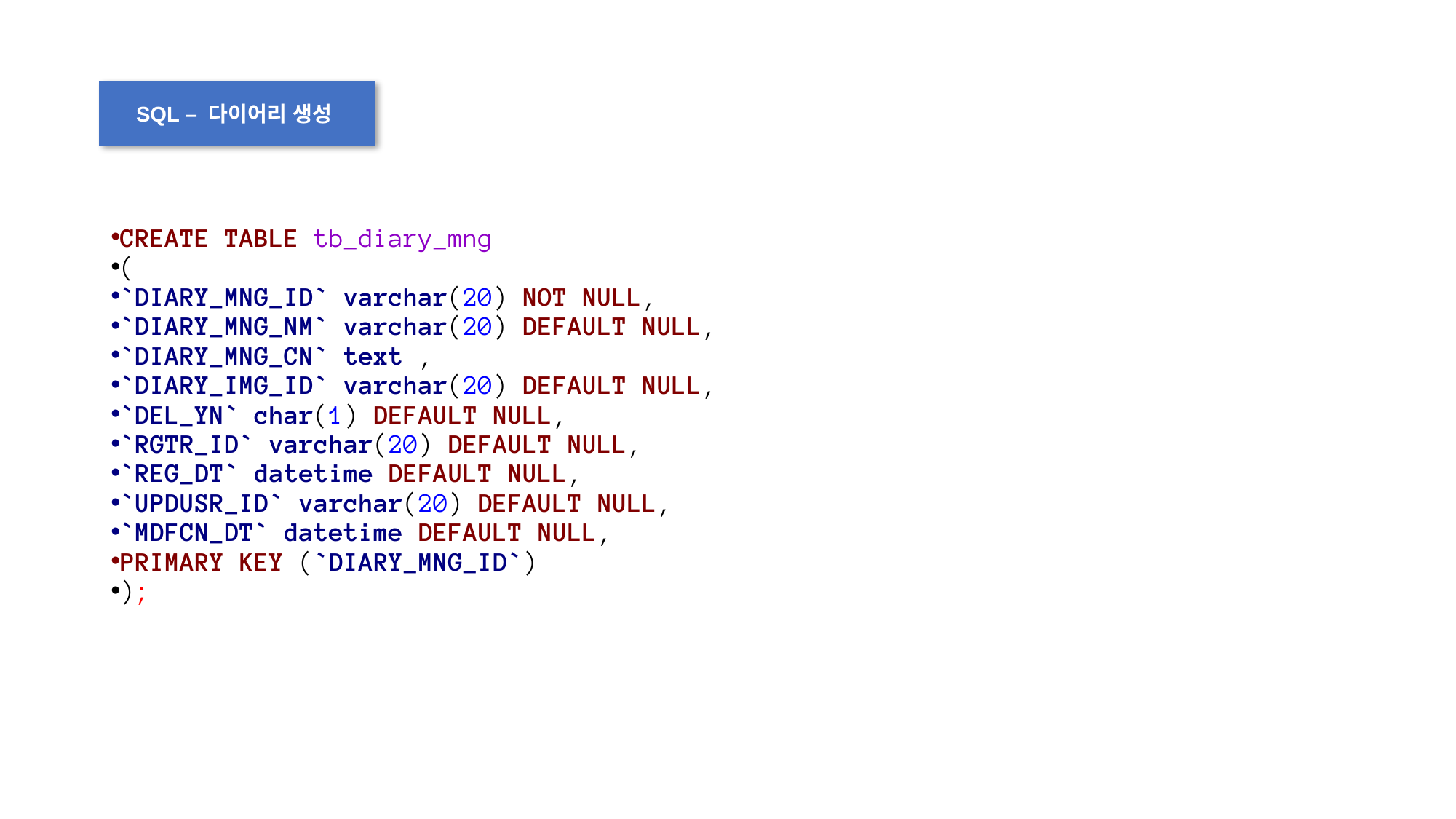

SQL – 다이어리 생성
CREATE TABLE tb_diary_mng
(
`DIARY_MNG_ID` varchar(20) NOT NULL,
`DIARY_MNG_NM` varchar(20) DEFAULT NULL,
`DIARY_MNG_CN` text ,
`DIARY_IMG_ID` varchar(20) DEFAULT NULL,
`DEL_YN` char(1) DEFAULT NULL,
`RGTR_ID` varchar(20) DEFAULT NULL,
`REG_DT` datetime DEFAULT NULL,
`UPDUSR_ID` varchar(20) DEFAULT NULL,
`MDFCN_DT` datetime DEFAULT NULL,
PRIMARY KEY (`DIARY_MNG_ID`)
);